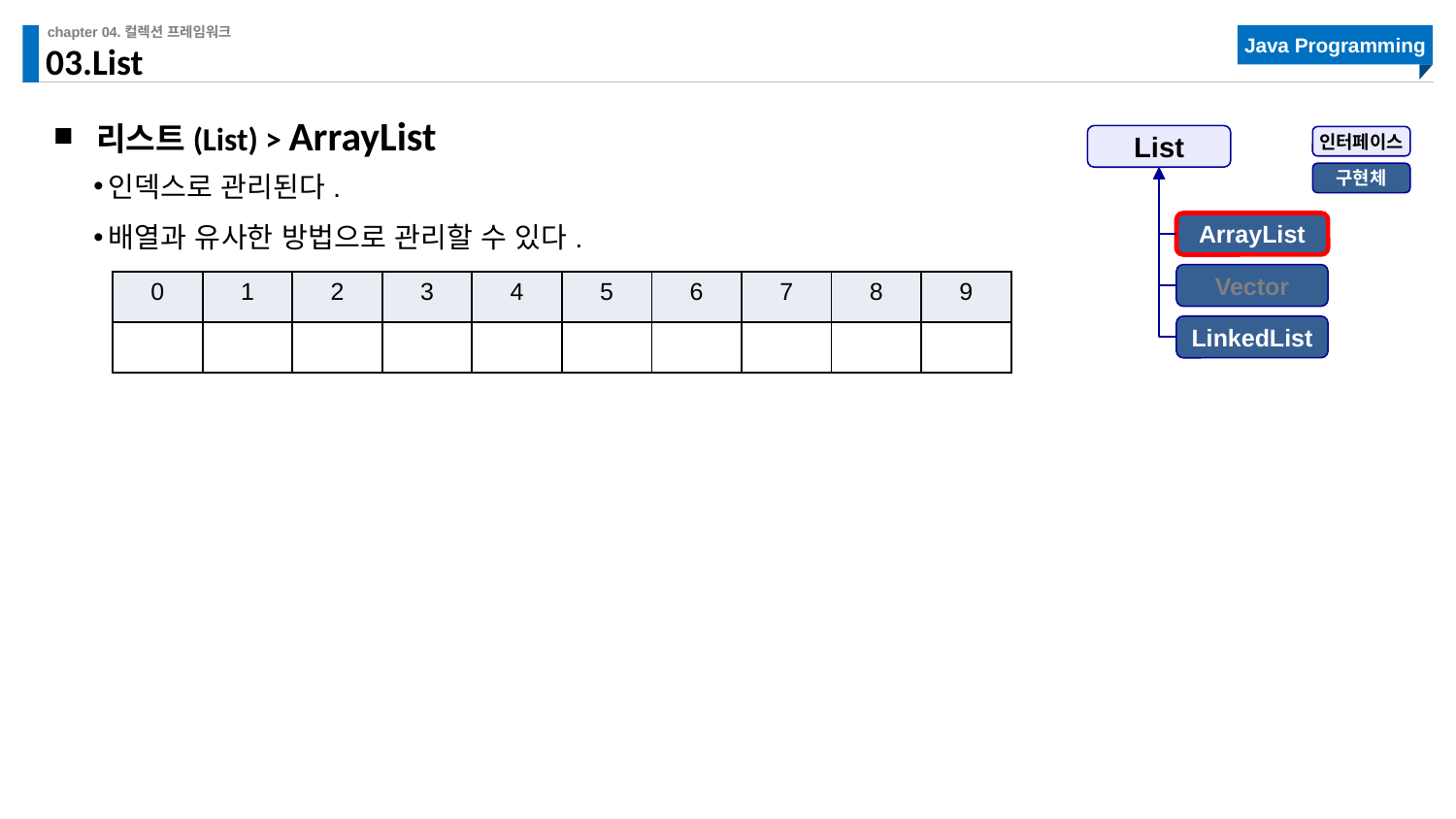

# 03.List
리스트(List) > ArrayList
List
ArrayList
Vector
LinkedList
인터페이스
구현체
인덱스로 관리된다.
배열과 유사한 방법으로 관리할 수 있다.
| 0 | 1 | 2 | 3 | 4 | 5 | 6 | 7 | 8 | 9 |
| --- | --- | --- | --- | --- | --- | --- | --- | --- | --- |
|  |  |  |  |  |  |  |  |  |  |